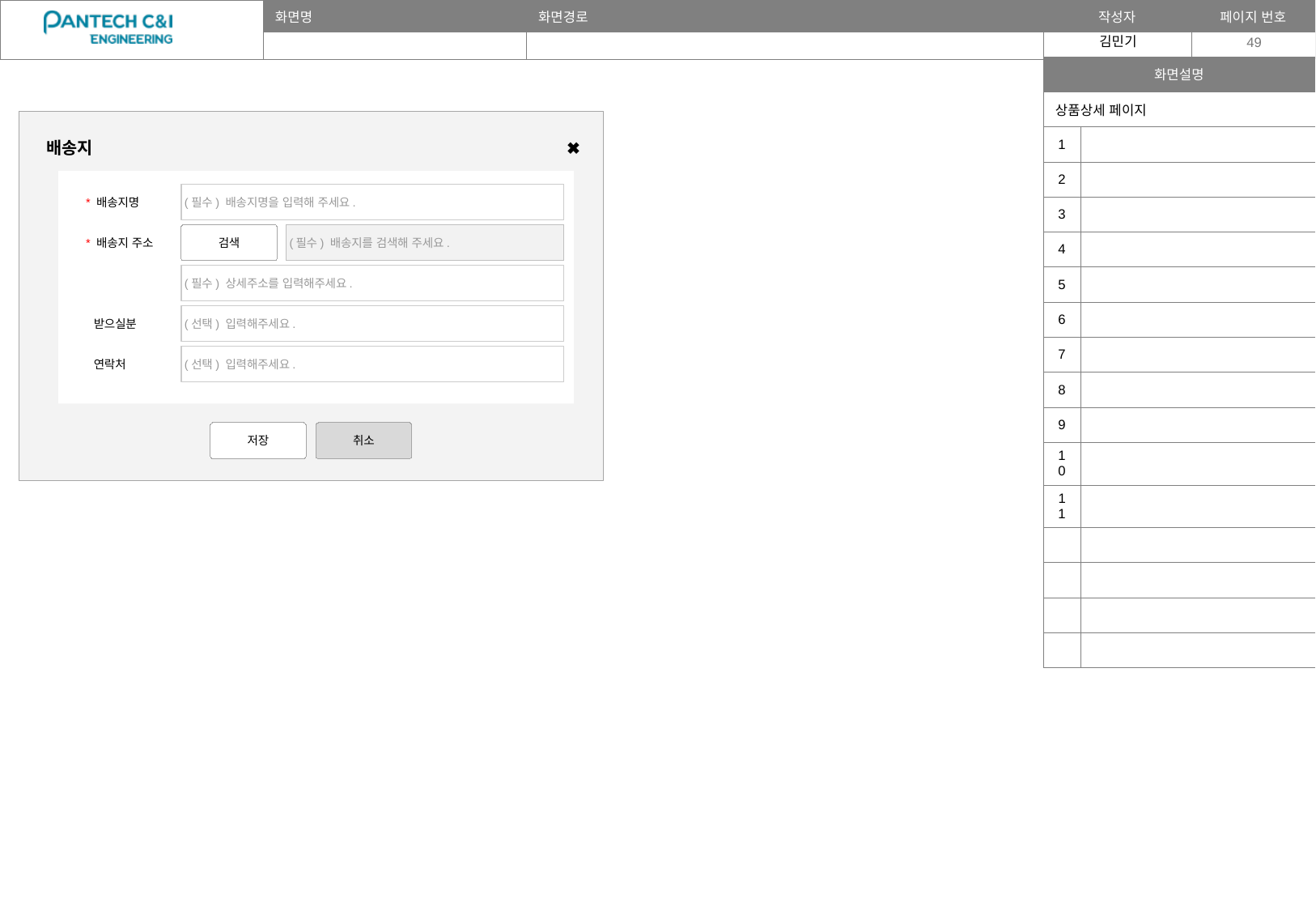

49
| 화면설명 |  |
| --- | --- |
| 상품상세 페이지 |  |
| 1 |  |
| 2 |  |
| 3 |  |
| 4 |  |
| 5 |  |
| 6 |  |
| 7 |  |
| 8 |  |
| 9 |  |
| 10 |  |
| 11 |  |
|  |  |
|  |  |
|  |  |
|  |  |

배송지
✖

* 배송지명
 (필수) 배송지명을 입력해 주세요.
 (필수) 배송지를 검색해 주세요.
검색
* 배송지 주소

 (필수) 상세주소를 입력해주세요.
  받으실분
 (선택) 입력해주세요.
  연락처
 (선택) 입력해주세요.
저장
취소